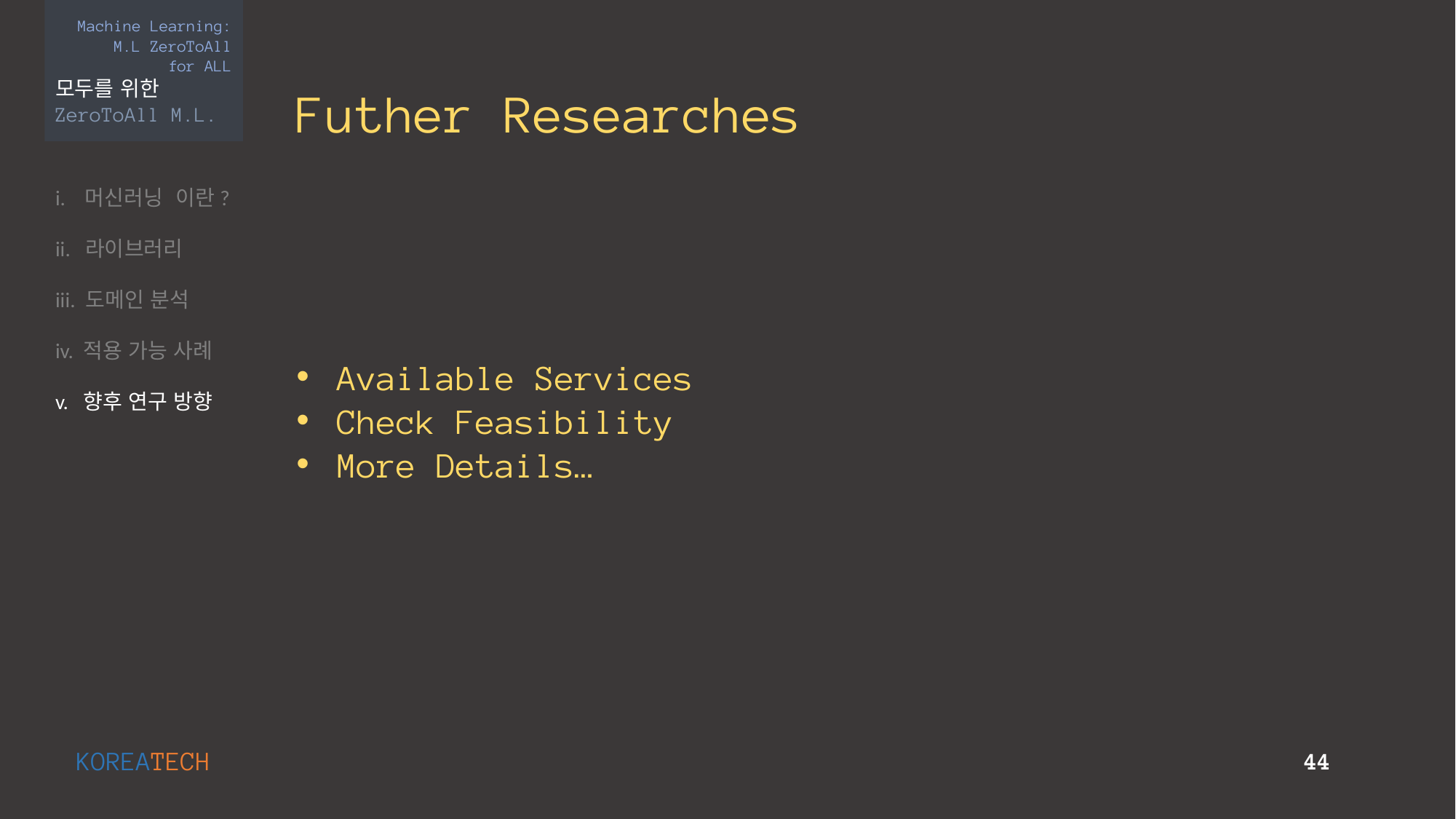

Machine Learning:
M.L ZeroToAll
for ALL
모두를 위한
ZeroToAll M.L.
Futher Researches
i.   머신러닝  이란?

ii.  라이브러리

iii. 도메인 분석

iv. 적용 가능 사례

v.  향후 연구 방향
Available Services
Check Feasibility
More Details…
KOREATECH
44